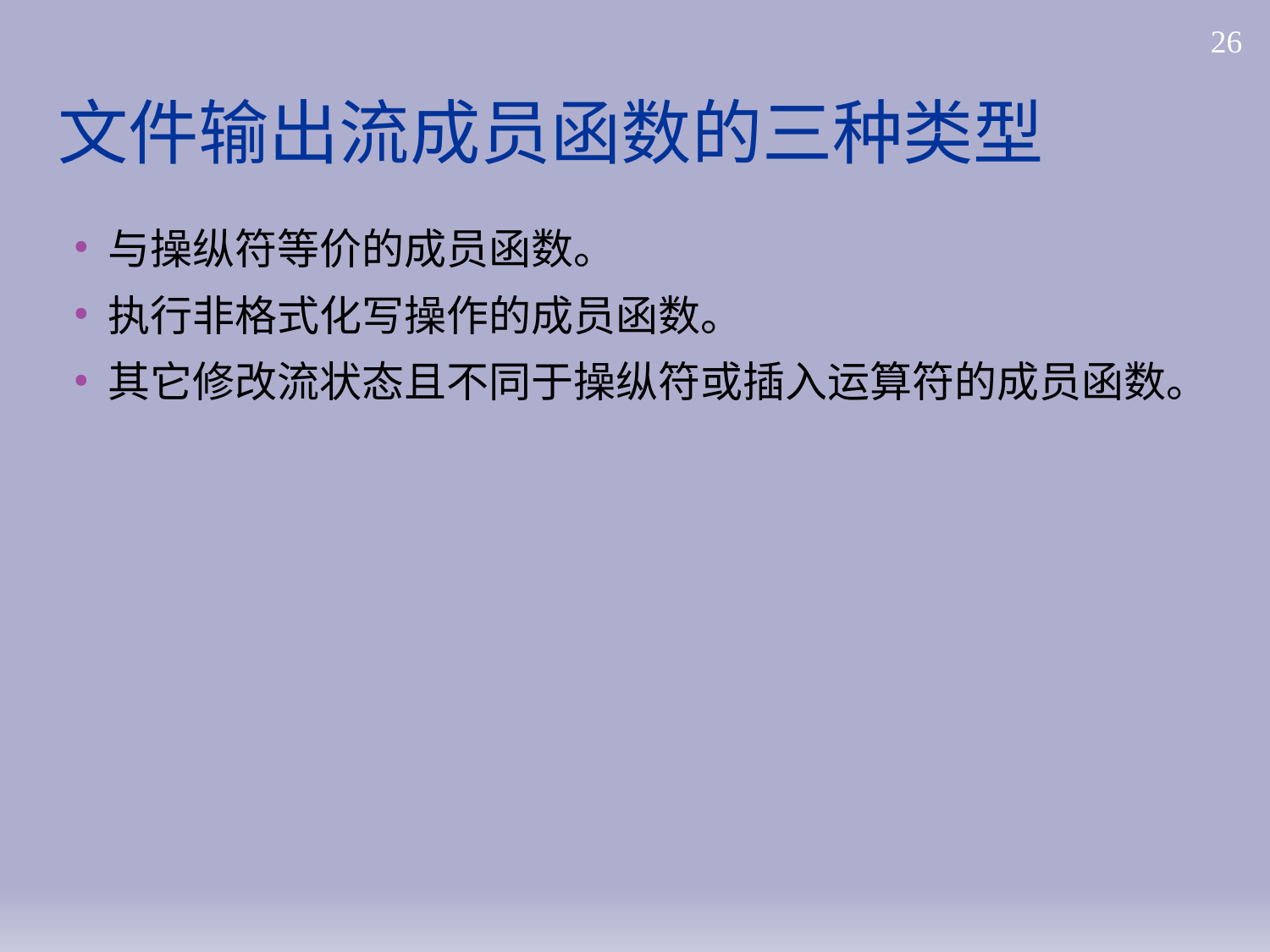

26
# 文件输出流成员函数的三种类型
与操纵符等价的成员函数。
执行非格式化写操作的成员函数。
其它修改流状态且不同于操纵符或插入运算符的成员函数。